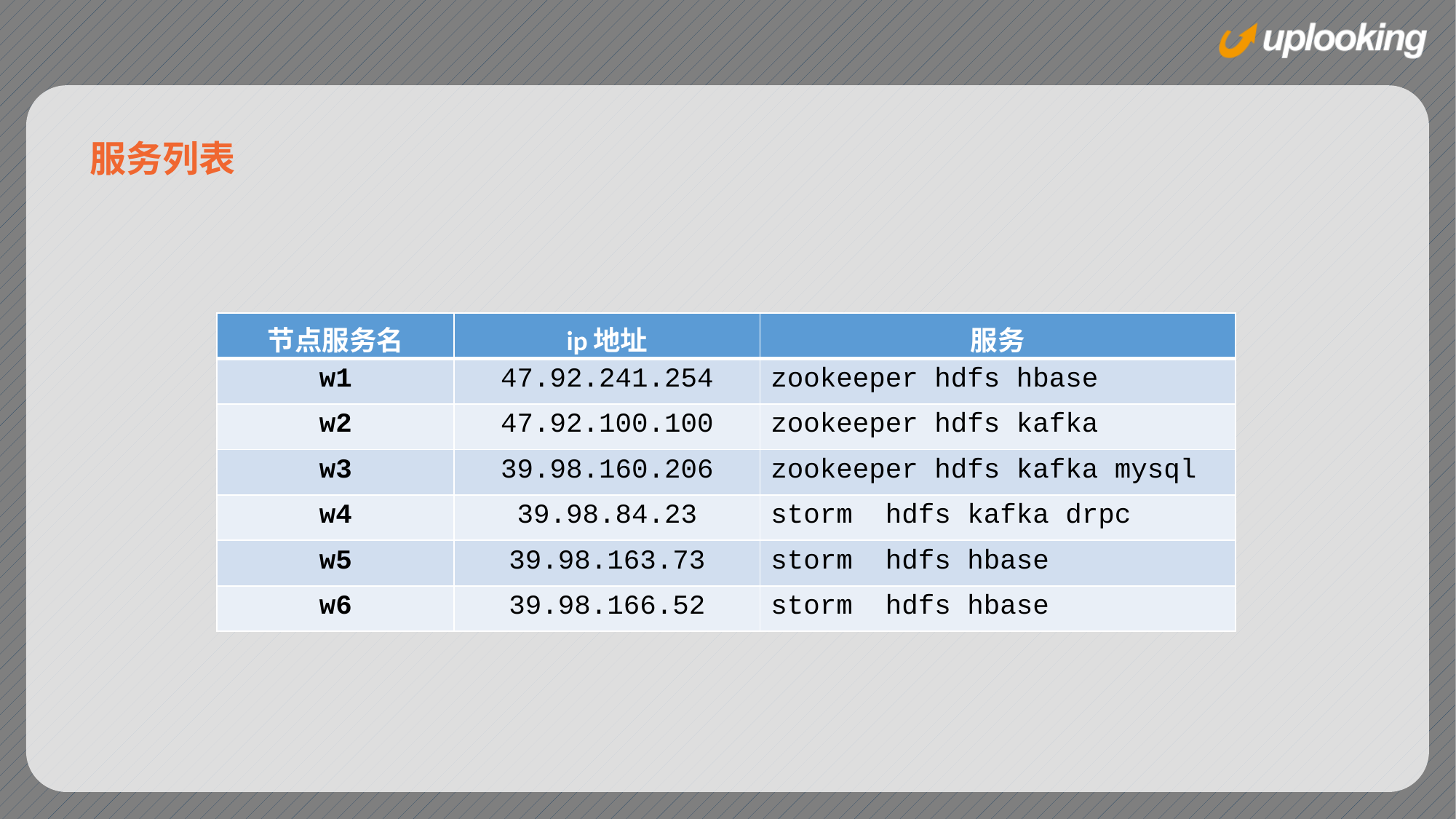

服务列表
| 节点服务名 | ip地址 | 服务 |
| --- | --- | --- |
| w1 | 47.92.241.254 | zookeeper hdfs hbase |
| w2 | 47.92.100.100 | zookeeper hdfs kafka |
| w3 | 39.98.160.206 | zookeeper hdfs kafka mysql |
| w4 | 39.98.84.23 | storm hdfs kafka drpc |
| w5 | 39.98.163.73 | storm hdfs hbase |
| w6 | 39.98.166.52 | storm hdfs hbase |